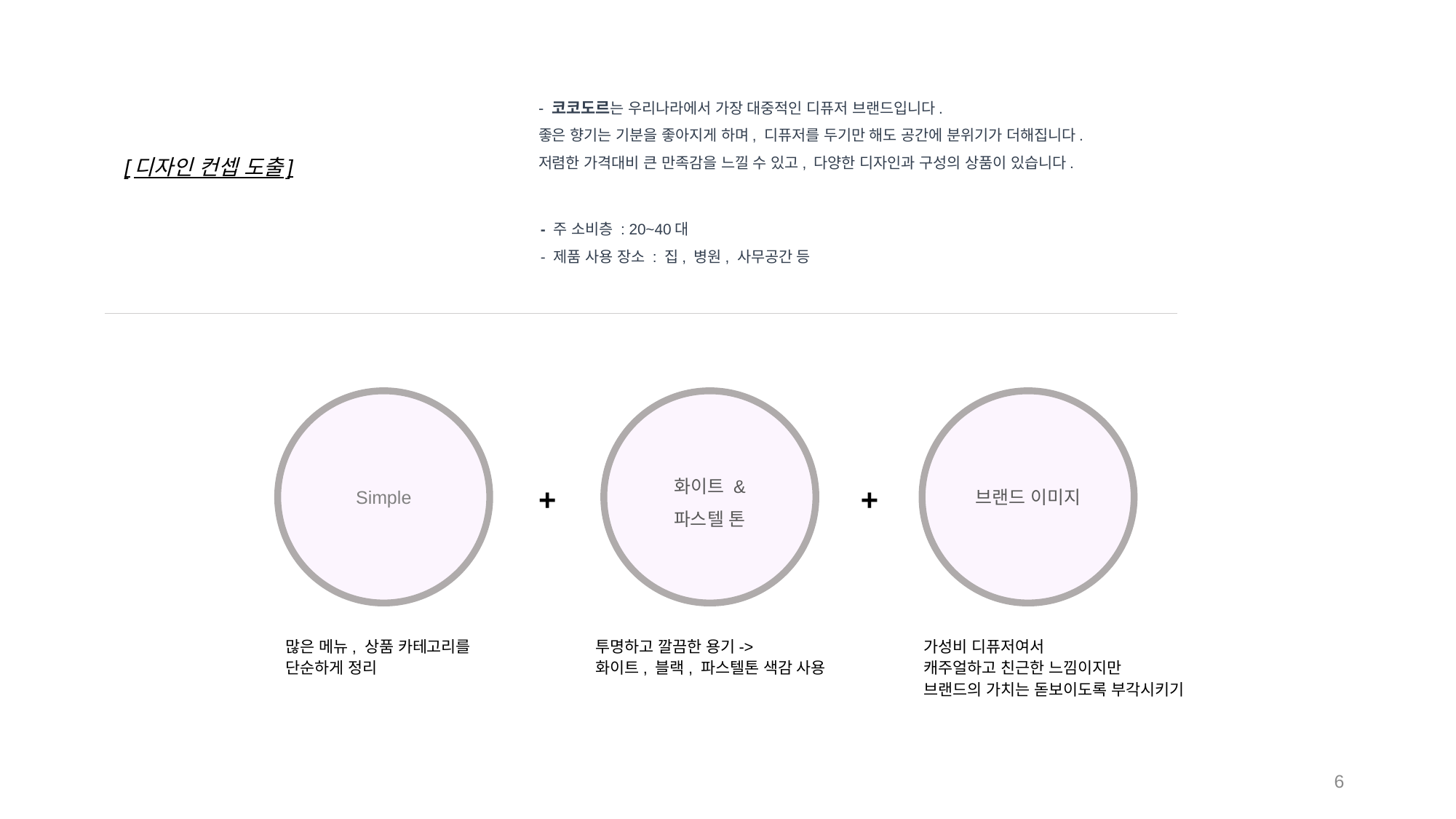

- 코코도르는 우리나라에서 가장 대중적인 디퓨저 브랜드입니다.
좋은 향기는 기분을 좋아지게 하며, 디퓨저를 두기만 해도 공간에 분위기가 더해집니다.
저렴한 가격대비 큰 만족감을 느낄 수 있고, 다양한 디자인과 구성의 상품이 있습니다.
# [디자인 컨셉 도출]
- 주 소비층 : 20~40대
- 제품 사용 장소 : 집, 병원, 사무공간 등
Simple
화이트 &
파스텔 톤
브랜드 이미지
+
+
많은 메뉴, 상품 카테고리를
단순하게 정리
투명하고 깔끔한 용기->
화이트, 블랙, 파스텔톤 색감 사용
가성비 디퓨저여서
캐주얼하고 친근한 느낌이지만
브랜드의 가치는 돋보이도록 부각시키기
6